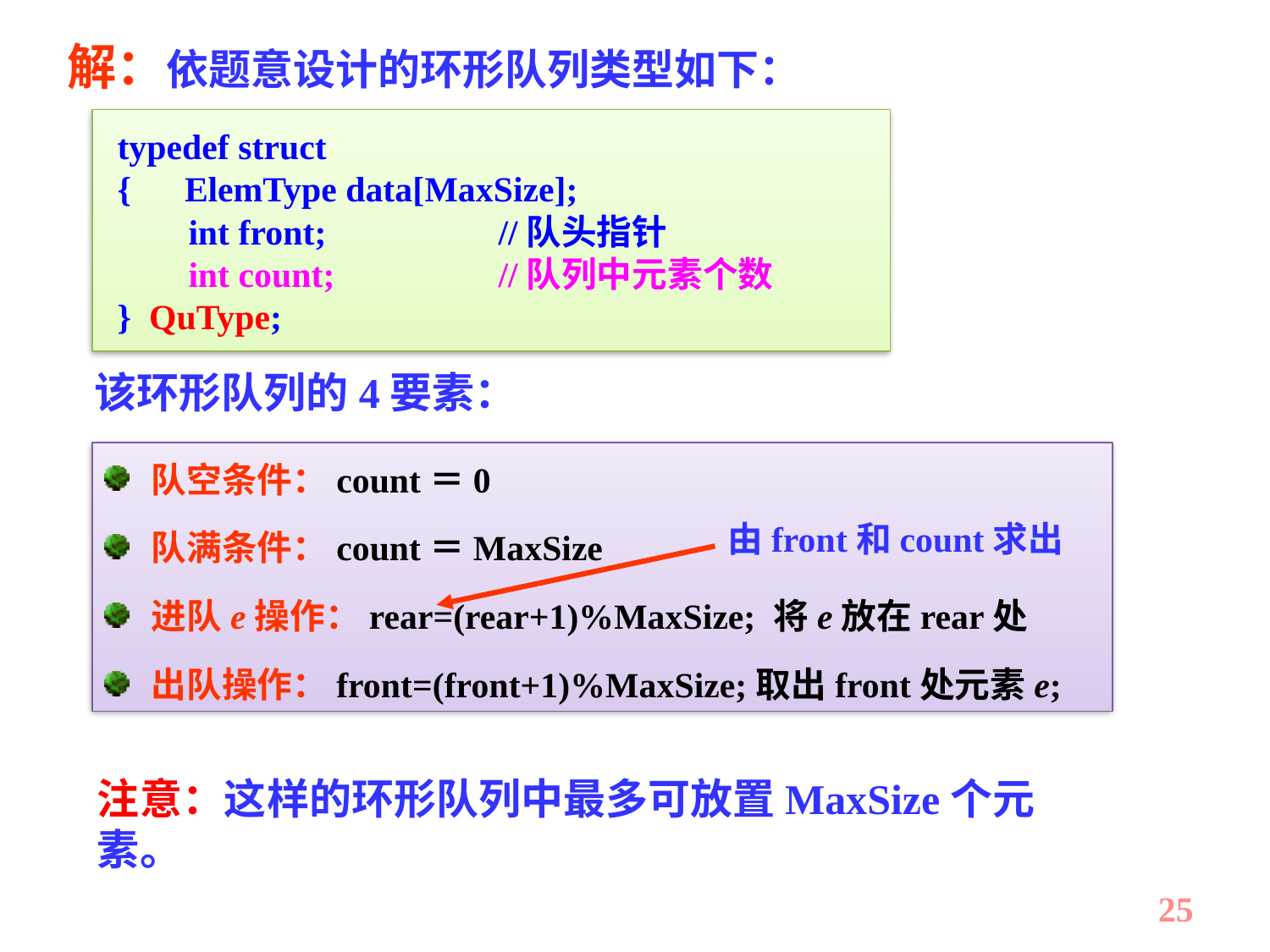

解：依题意设计的环形队列类型如下：
typedef struct
{      ElemType data[MaxSize];
        int front;		//队头指针
        int count;		//队列中元素个数
}  QuType;
该环形队列的4要素：
 队空条件：count＝0
 队满条件：count＝MaxSize
 进队e操作：rear=(rear+1)%MaxSize; 将e放在rear处
 出队操作：front=(front+1)%MaxSize;取出front处元素e;
由front和count求出

注意：这样的环形队列中最多可放置MaxSize个元素。
25